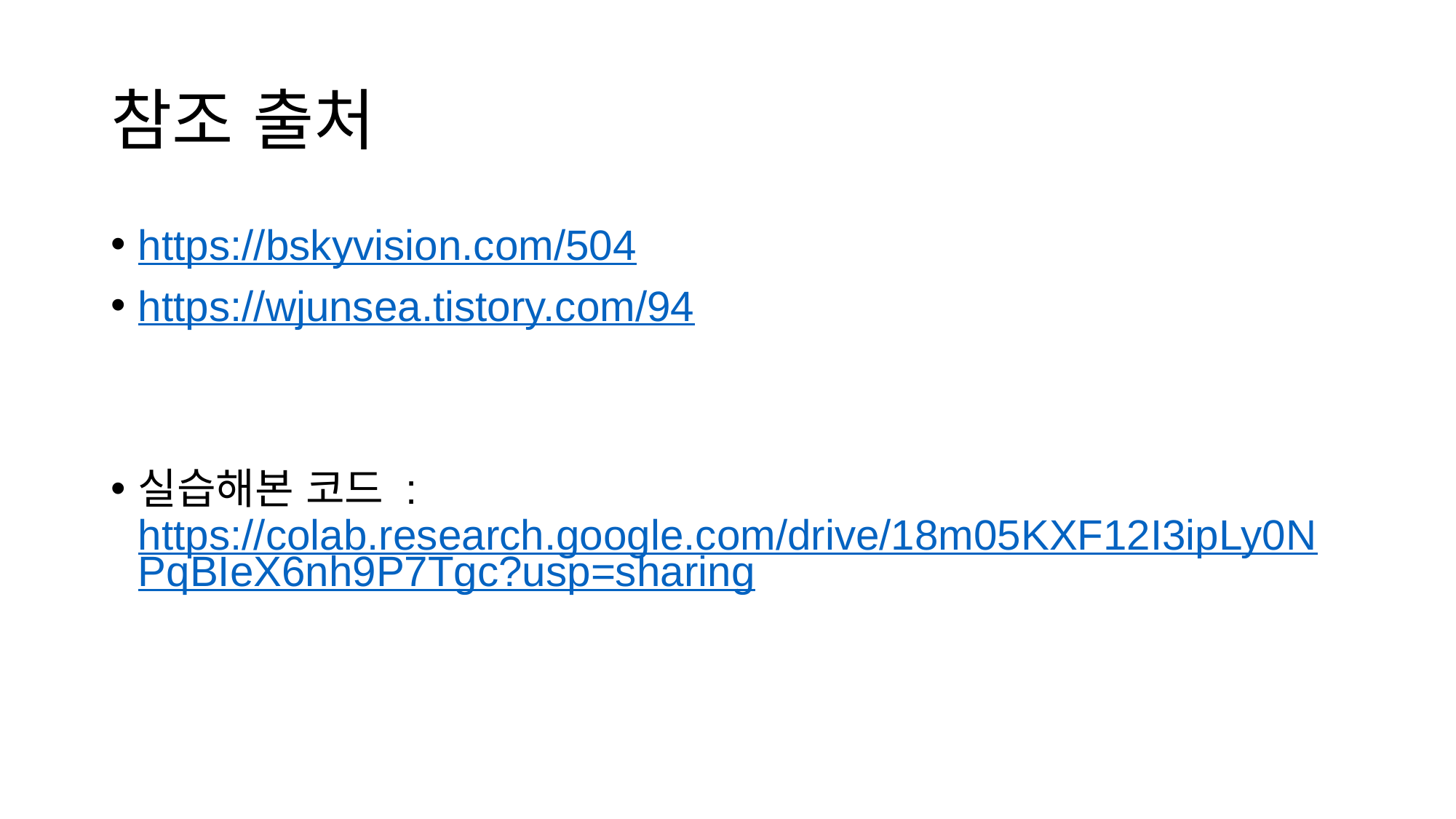

# 참조 출처
https://bskyvision.com/504
https://wjunsea.tistory.com/94

실습해본 코드 : https://colab.research.google.com/drive/18m05KXF12I3ipLy0NPqBIeX6nh9P7Tgc?usp=sharing